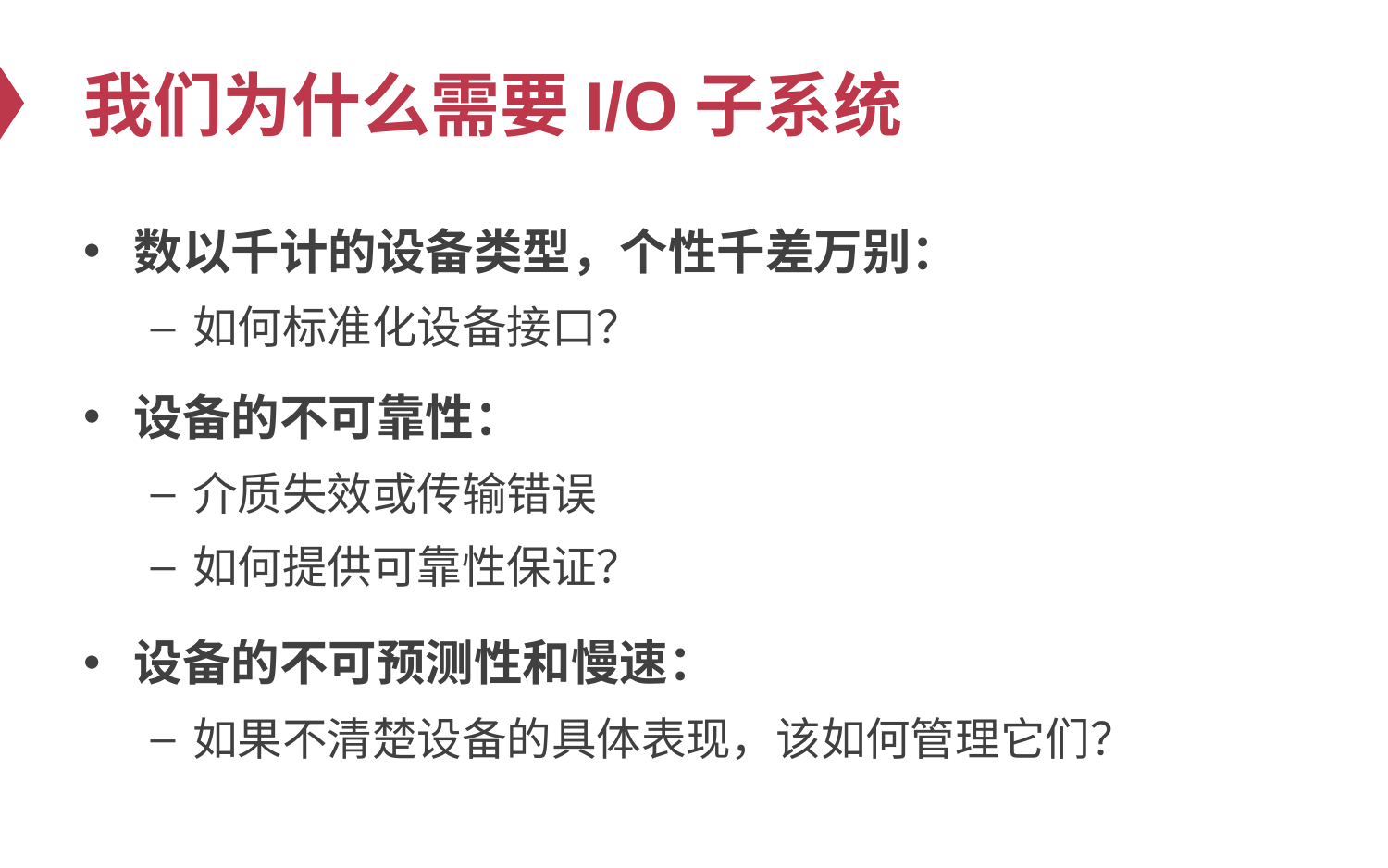

# 我们为什么需要I/O子系统
数以千计的设备类型，个性千差万别：
如何标准化设备接口？
设备的不可靠性：
介质失效或传输错误
如何提供可靠性保证？
设备的不可预测性和慢速：
如果不清楚设备的具体表现，该如何管理它们？